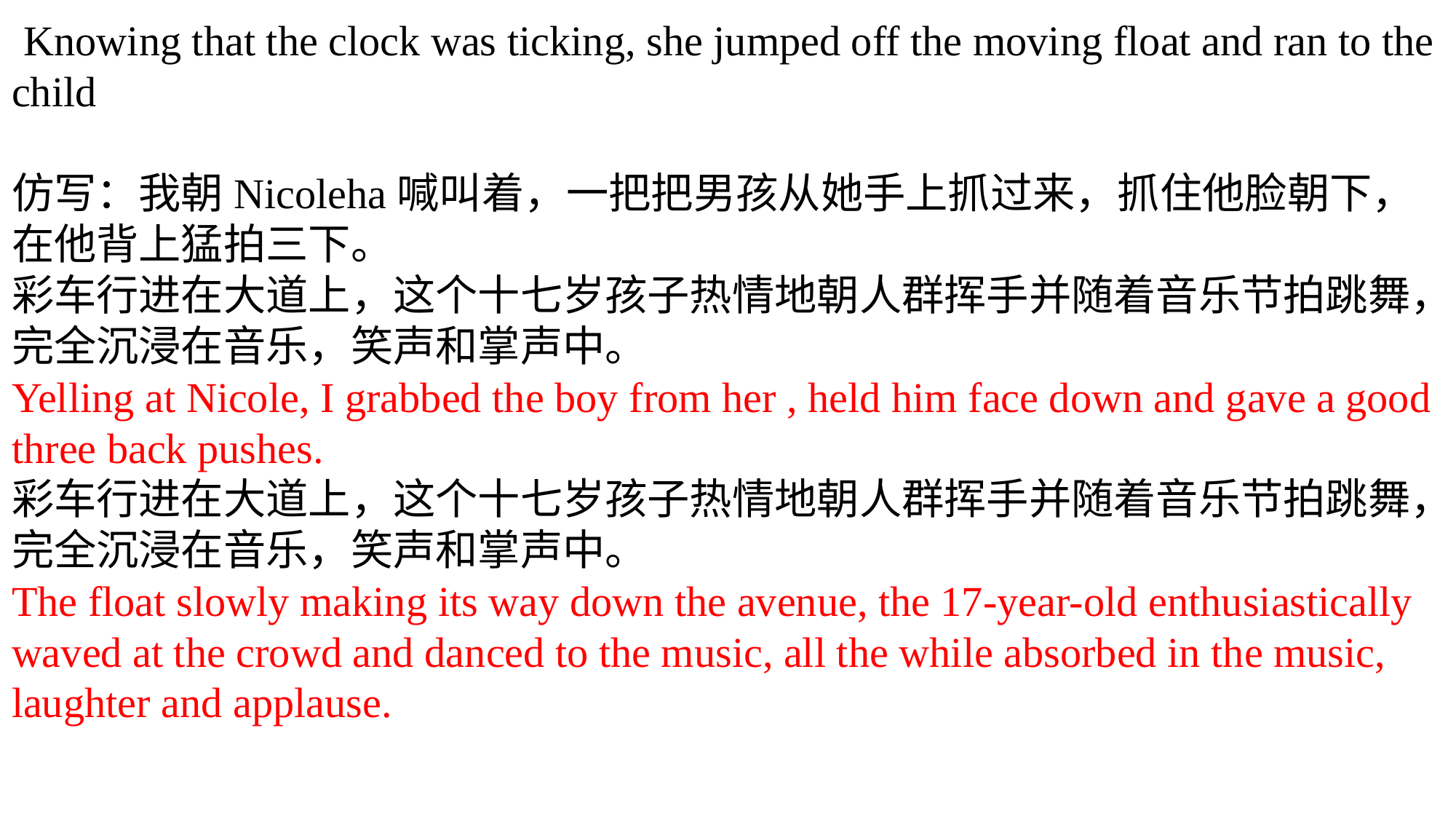

Knowing that the clock was ticking, she jumped off the moving float and ran to the child

仿写：我朝Nicoleha喊叫着，一把把男孩从她手上抓过来，抓住他脸朝下，在他背上猛拍三下。
彩车行进在大道上，这个十七岁孩子热情地朝人群挥手并随着音乐节拍跳舞，完全沉浸在音乐，笑声和掌声中。
Yelling at Nicole, I grabbed the boy from her , held him face down and gave a good three back pushes.
彩车行进在大道上，这个十七岁孩子热情地朝人群挥手并随着音乐节拍跳舞，完全沉浸在音乐，笑声和掌声中。
The float slowly making its way down the avenue, the 17-year-old enthusiastically waved at the crowd and danced to the music, all the while absorbed in the music, laughter and applause.